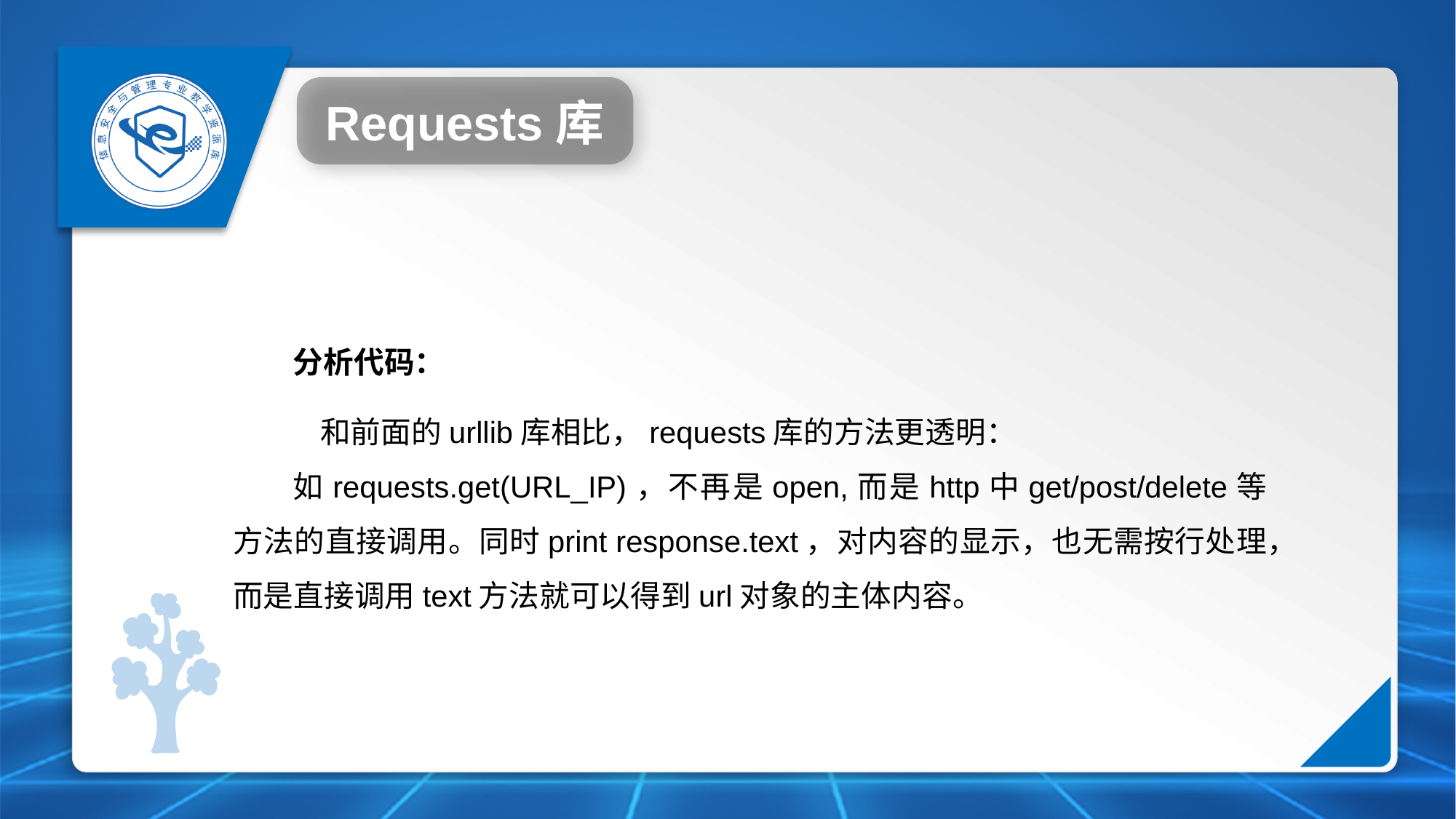

Requests库
分析代码：
和前面的urllib库相比，requests库的方法更透明：
如requests.get(URL_IP)，不再是open,而是http中get/post/delete等方法的直接调用。同时print response.text，对内容的显示，也无需按行处理，而是直接调用text方法就可以得到url对象的主体内容。